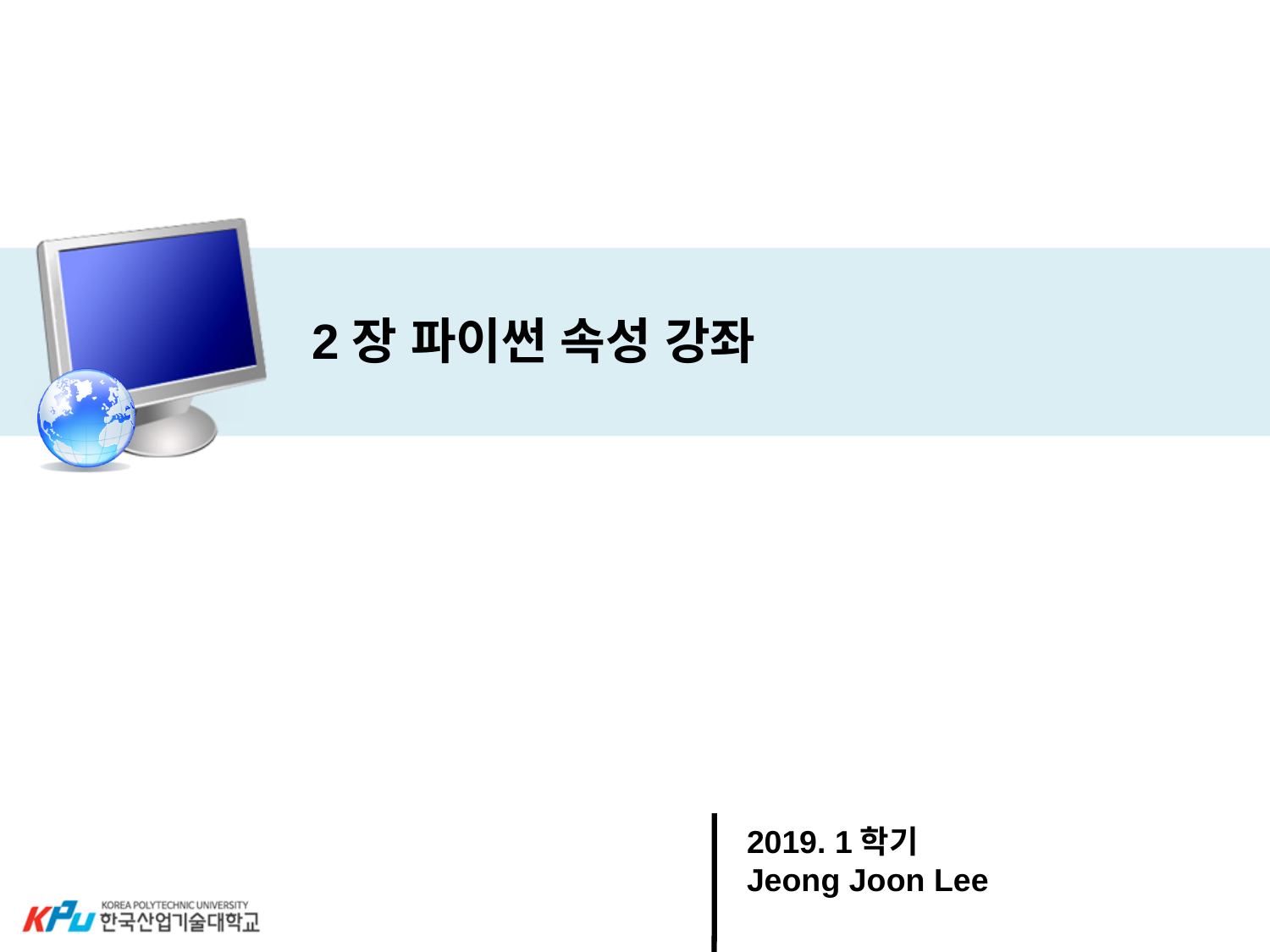

# 2장 파이썬 속성 강좌
2019. 1학기
Jeong Joon Lee